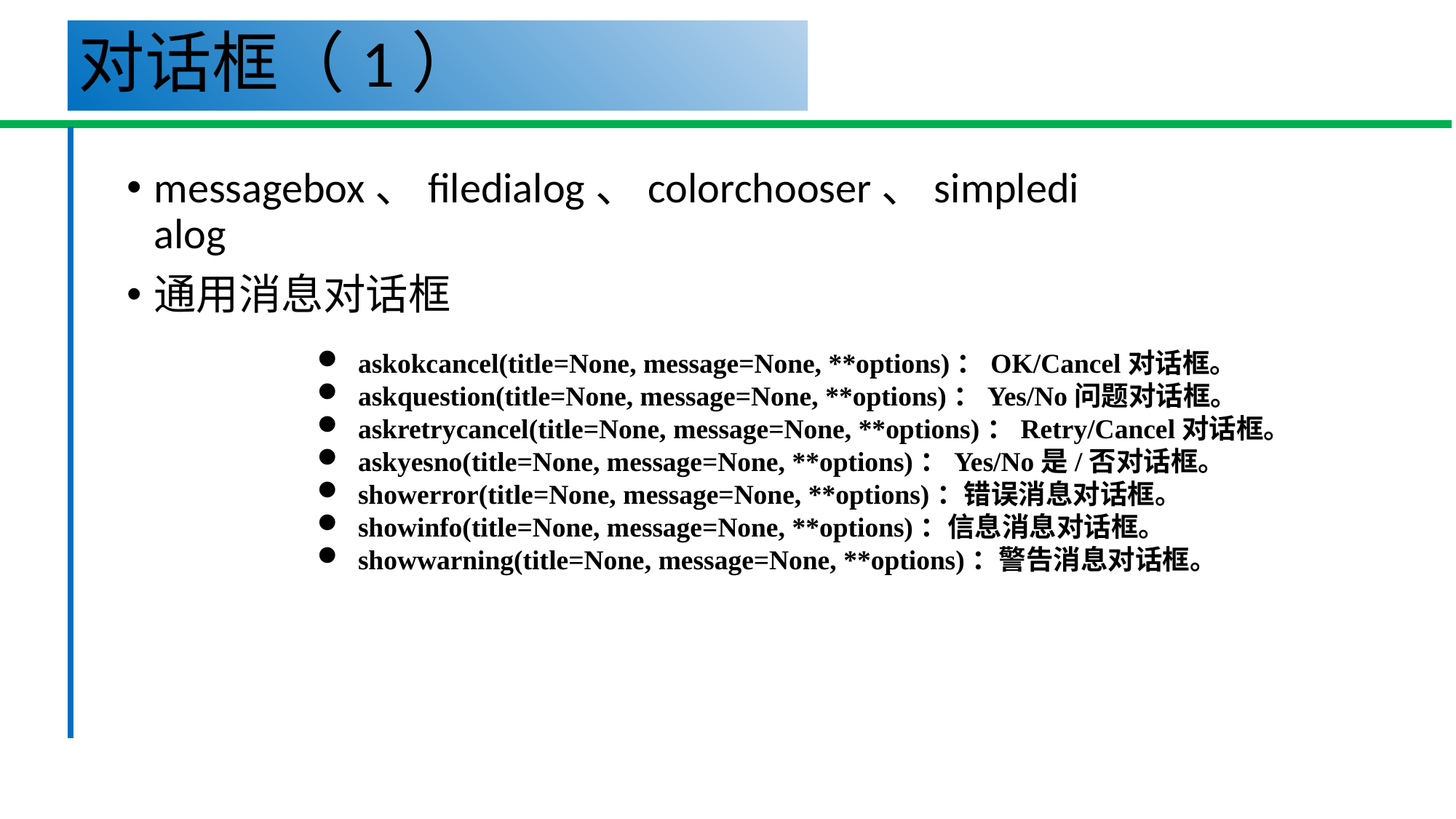

# 对话框（1）
messagebox、filedialog、colorchooser、simpledialog
通用消息对话框

askokcancel(title=None, message=None, **options)：OK/Cancel对话框。
askquestion(title=None, message=None, **options)：Yes/No问题对话框。
askretrycancel(title=None, message=None, **options)：Retry/Cancel对话框。
askyesno(title=None, message=None, **options)：Yes/No是/否对话框。
showerror(title=None, message=None, **options)：错误消息对话框。
showinfo(title=None, message=None, **options)：信息消息对话框。
showwarning(title=None, message=None, **options)：警告消息对话框。